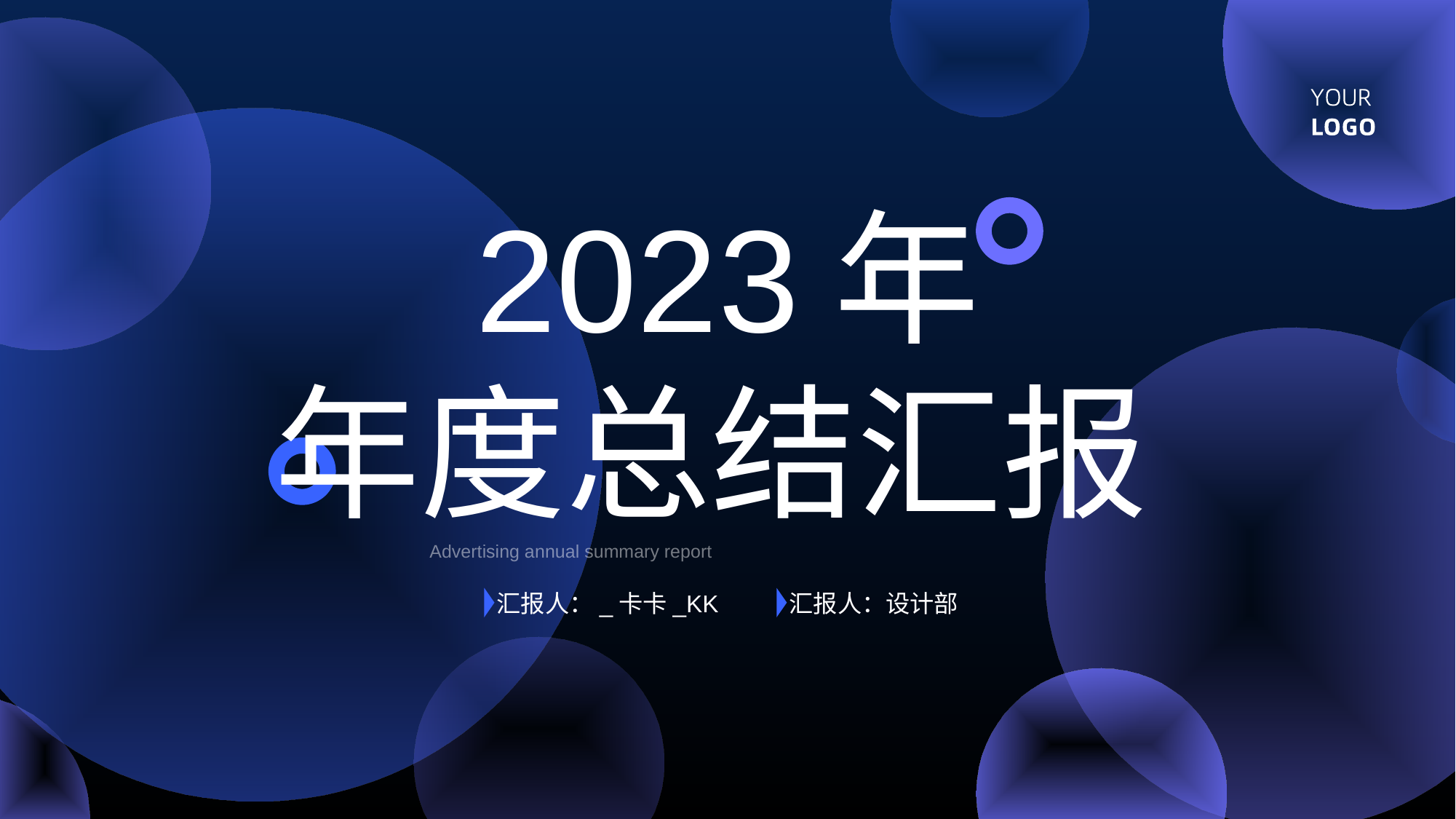

2023年
年度总结汇报

Advertising annual summary report
汇报人：_卡卡­­_KK
汇报人：设计部